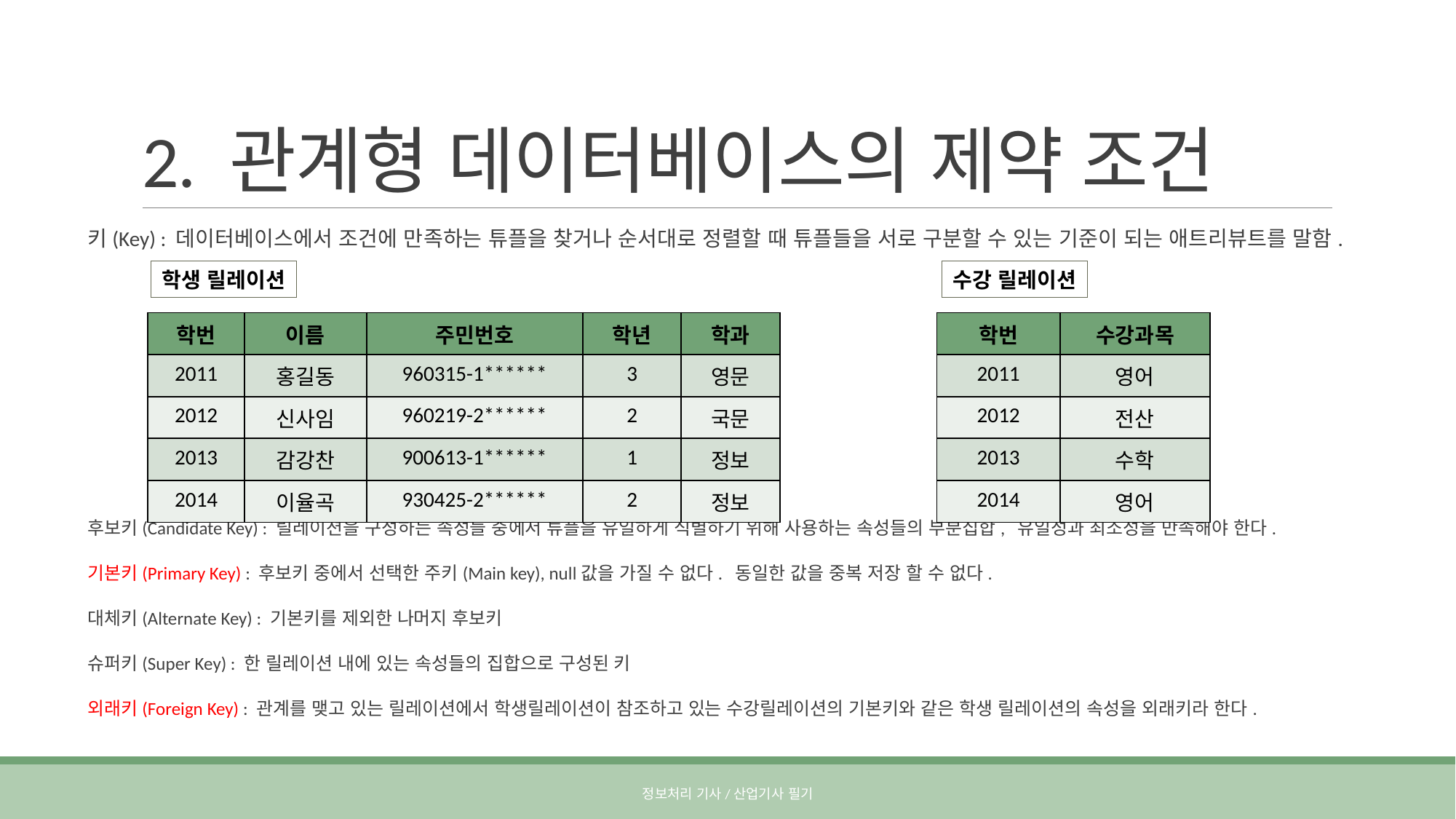

# 2. 관계형 데이터베이스의 제약 조건
키(Key) : 데이터베이스에서 조건에 만족하는 튜플을 찾거나 순서대로 정렬할 때 튜플들을 서로 구분할 수 있는 기준이 되는 애트리뷰트를 말함.

후보키(Candidate Key) : 릴레이션을 구성하는 속성들 중에서 튜플을 유일하게 식별하기 위해 사용하는 속성들의 부분집합,  유일성과 최소성을 만족해야 한다.
기본키(Primary Key) : 후보키 중에서 선택한 주키(Main key), null값을 가질 수 없다.  동일한 값을 중복 저장 할 수 없다.
대체키(Alternate Key) : 기본키를 제외한 나머지 후보키
슈퍼키(Super Key) : 한 릴레이션 내에 있는 속성들의 집합으로 구성된 키
외래키(Foreign Key) : 관계를 맺고 있는 릴레이션에서 학생릴레이션이 참조하고 있는 수강릴레이션의 기본키와 같은 학생 릴레이션의 속성을 외래키라 한다.
수강 릴레이션
학생 릴레이션
| 학번 | 이름 | 주민번호 | 학년 | 학과 |
| --- | --- | --- | --- | --- |
| 2011 | 홍길동 | 960315-1\*\*\*\*\*\* | 3 | 영문 |
| 2012 | 신사임 | 960219-2\*\*\*\*\*\* | 2 | 국문 |
| 2013 | 감강찬 | 900613-1\*\*\*\*\*\* | 1 | 정보 |
| 2014 | 이율곡 | 930425-2\*\*\*\*\*\* | 2 | 정보 |
| 학번 | 수강과목 |
| --- | --- |
| 2011 | 영어 |
| 2012 | 전산 |
| 2013 | 수학 |
| 2014 | 영어 |
정보처리 기사/산업기사 필기